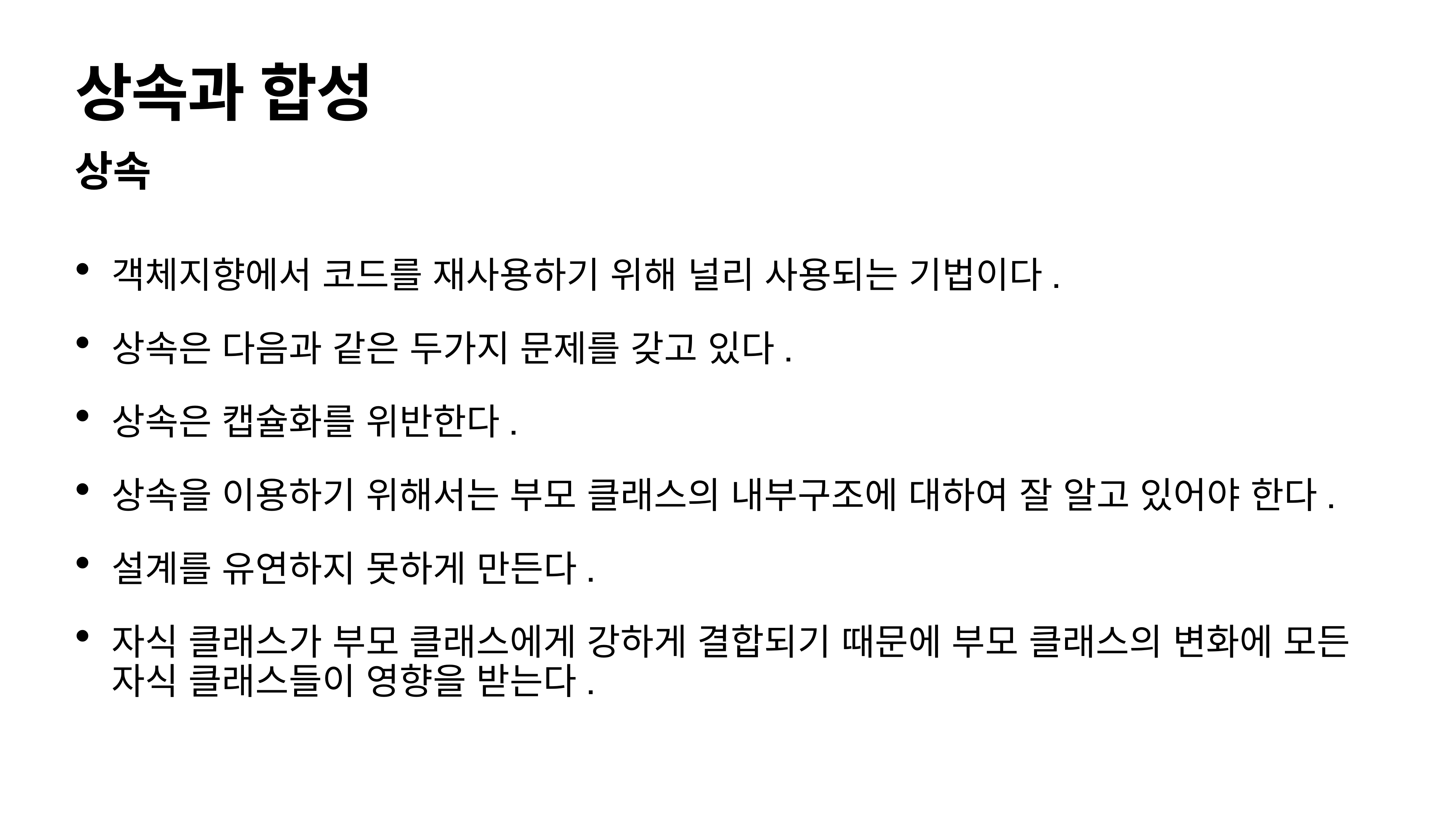

# 상속과 합성
상속
객체지향에서 코드를 재사용하기 위해 널리 사용되는 기법이다.
상속은 다음과 같은 두가지 문제를 갖고 있다.
상속은 캡슐화를 위반한다.
상속을 이용하기 위해서는 부모 클래스의 내부구조에 대하여 잘 알고 있어야 한다.
설계를 유연하지 못하게 만든다.
자식 클래스가 부모 클래스에게 강하게 결합되기 때문에 부모 클래스의 변화에 모든 자식 클래스들이 영향을 받는다.